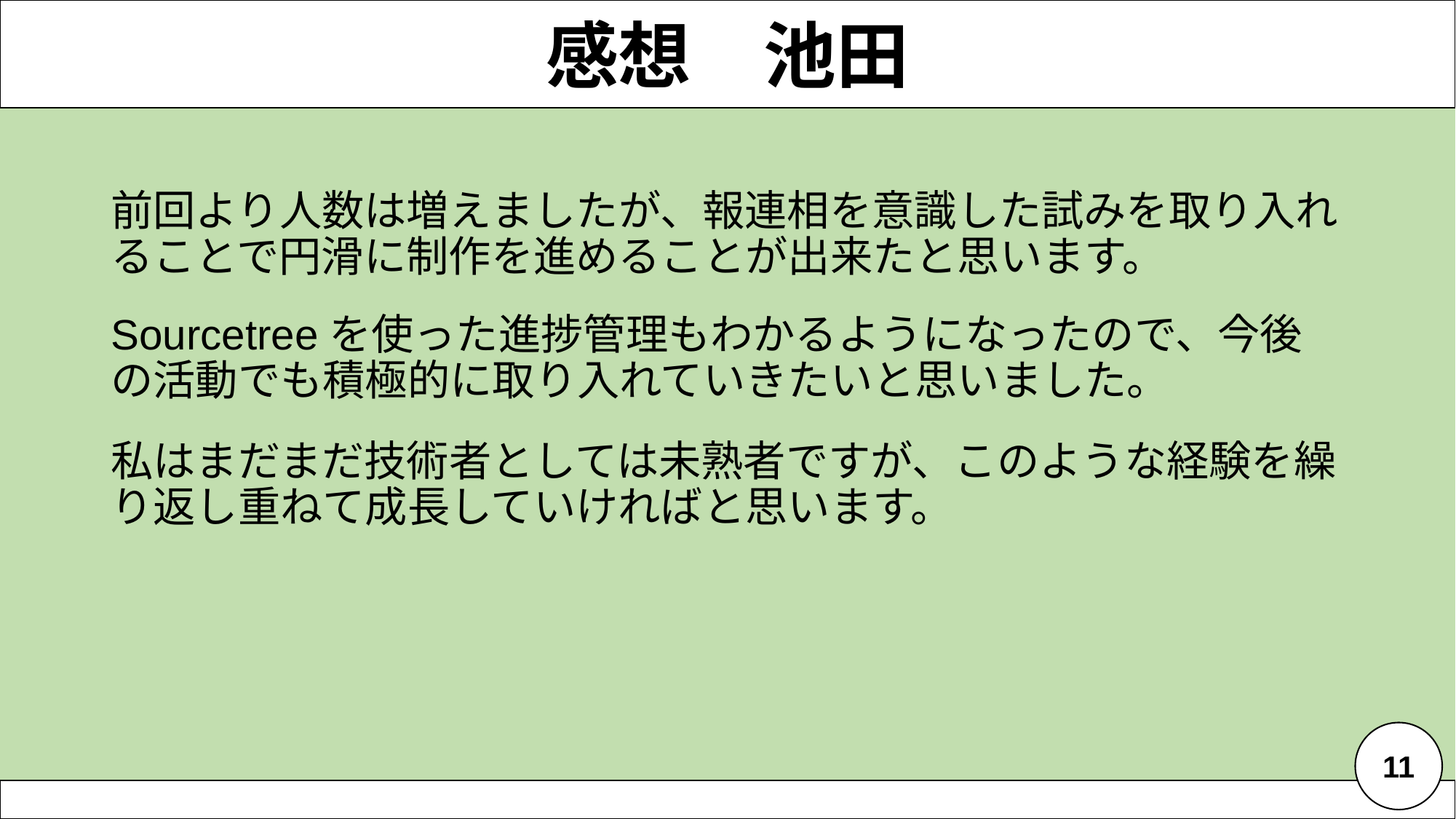

感想　池田
前回より人数は増えましたが、報連相を意識した試みを取り入れることで円滑に制作を進めることが出来たと思います。

Sourcetreeを使った進捗管理もわかるようになったので、今後の活動でも積極的に取り入れていきたいと思いました。

私はまだまだ技術者としては未熟者ですが、このような経験を繰り返し重ねて成長していければと思います。
11